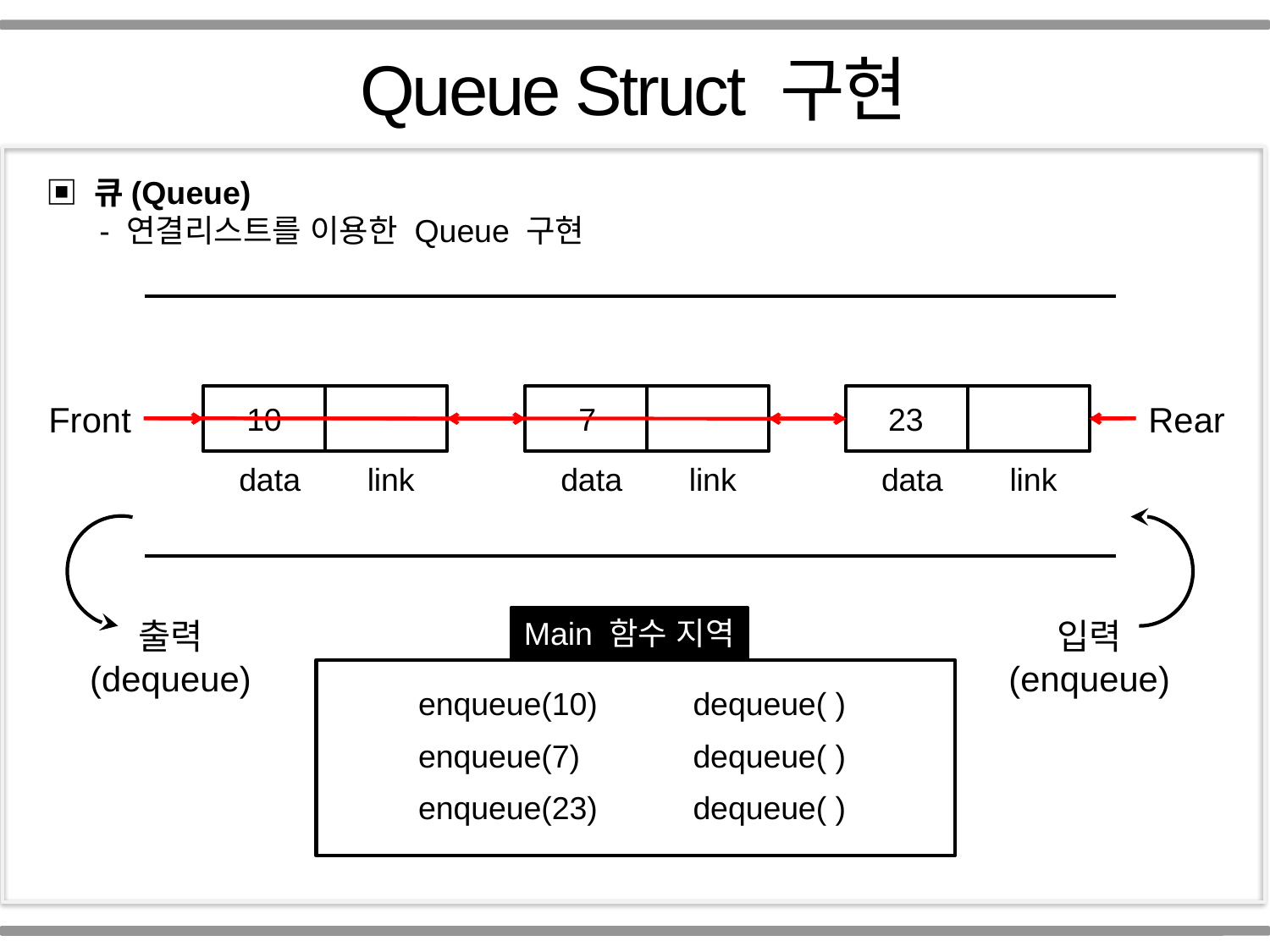

Part 01

Queue Struct 구현

▣ 큐(Queue)
      - 연결리스트를 이용한 Queue 구현

data
link

data
link

data
link
Front
Rear
10
7
23

출력
(dequeue)
Main 함수 지역
입력
(enqueue)

enqueue(10)
dequeue( )
enqueue(7)
dequeue( )
enqueue(23)
dequeue( )